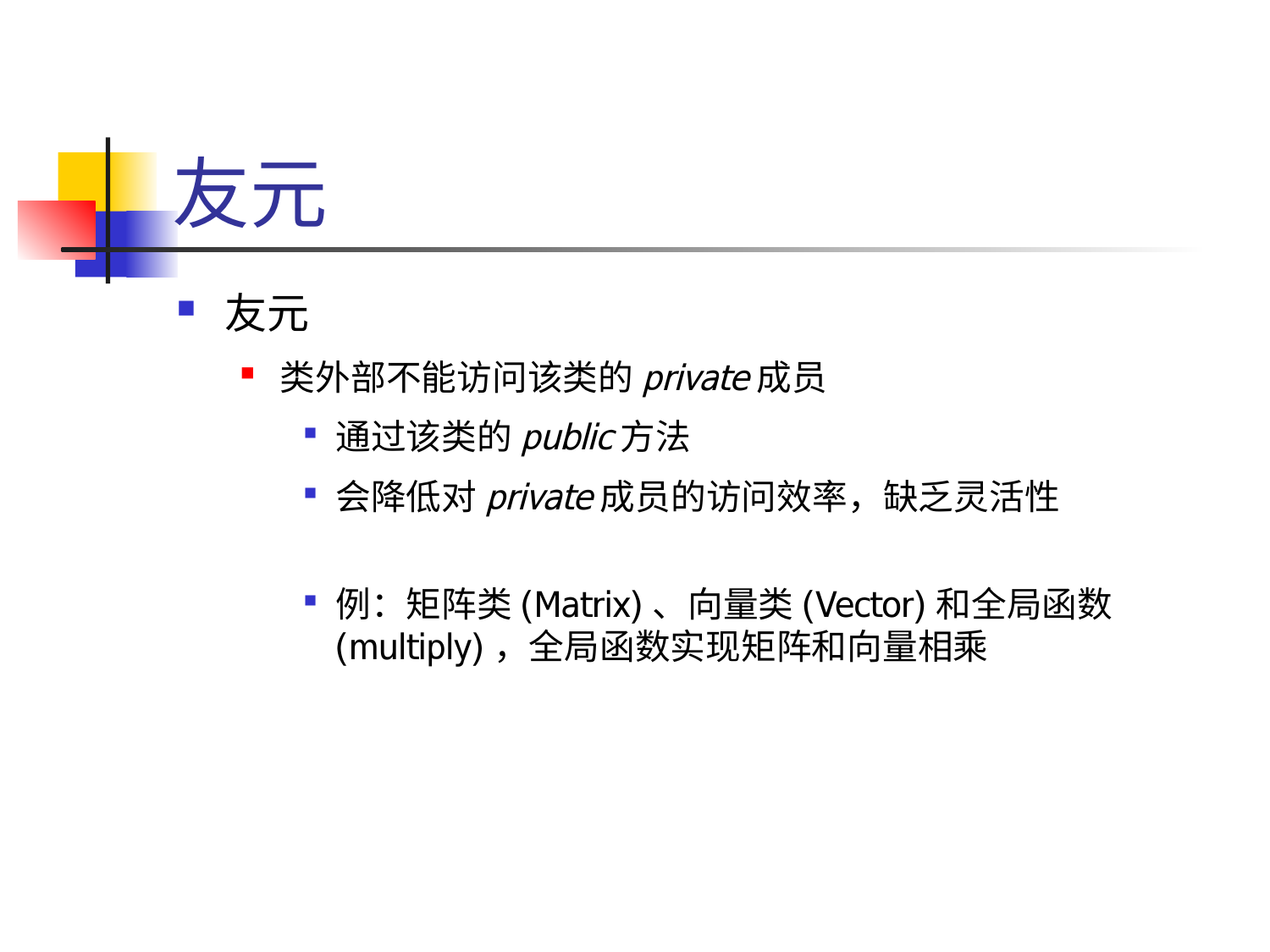

# 友元
友元
类外部不能访问该类的private成员
通过该类的public方法
会降低对private成员的访问效率，缺乏灵活性

例：矩阵类(Matrix)、向量类(Vector)和全局函数(multiply)，全局函数实现矩阵和向量相乘